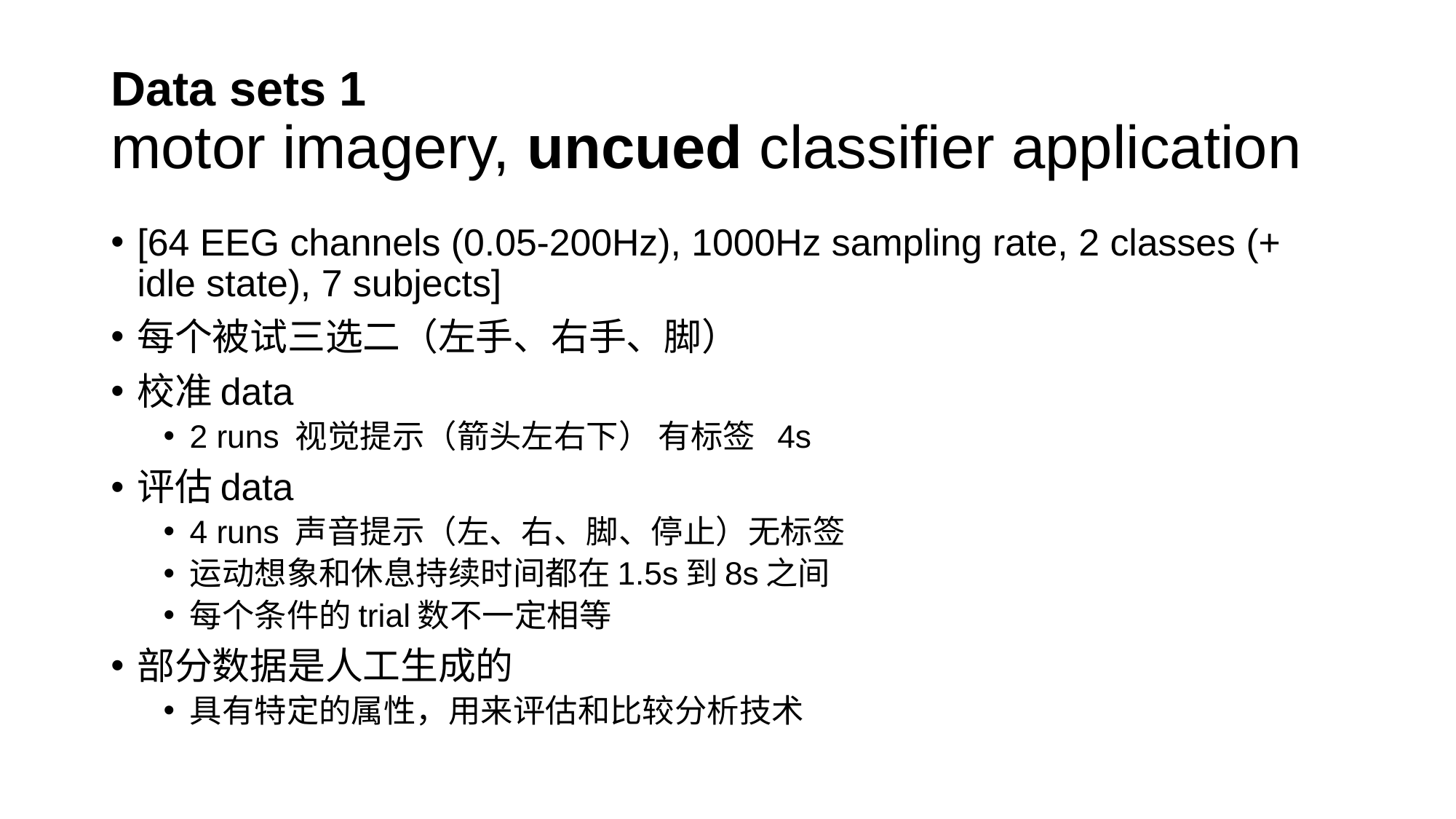

# Data sets 1 motor imagery, uncued classifier application
[64 EEG channels (0.05-200Hz), 1000Hz sampling rate, 2 classes (+ idle state), 7 subjects]
每个被试三选二（左手、右手、脚）
校准data
2 runs 视觉提示（箭头左右下） 有标签  4s
评估data
4 runs 声音提示（左、右、脚、停止）无标签
运动想象和休息持续时间都在1.5s到8s之间
每个条件的trial数不一定相等
部分数据是人工生成的
具有特定的属性，用来评估和比较分析技术